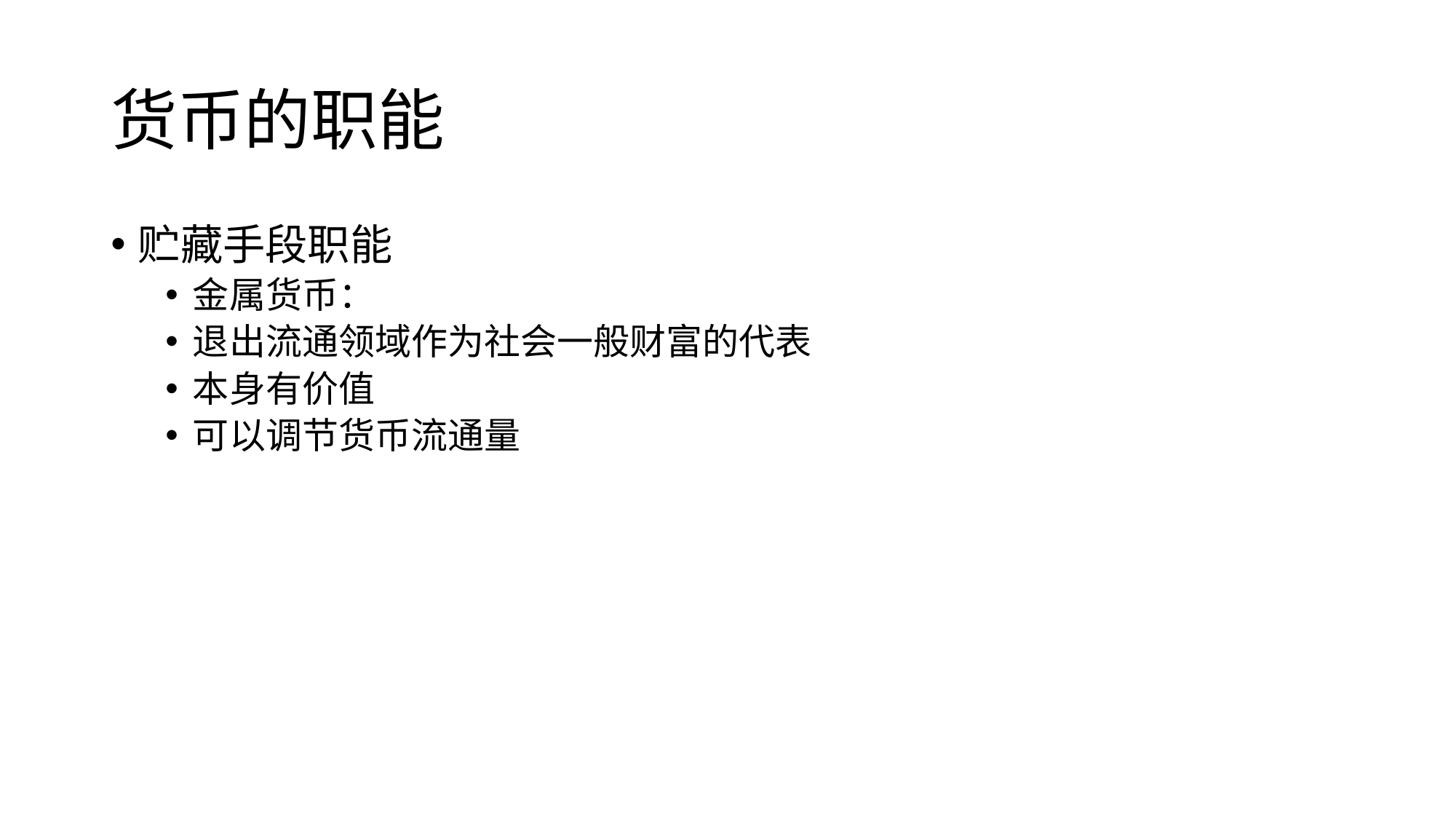

# 货币的职能
贮藏手段职能
金属货币：
退出流通领域作为社会一般财富的代表
本身有价值
可以调节货币流通量